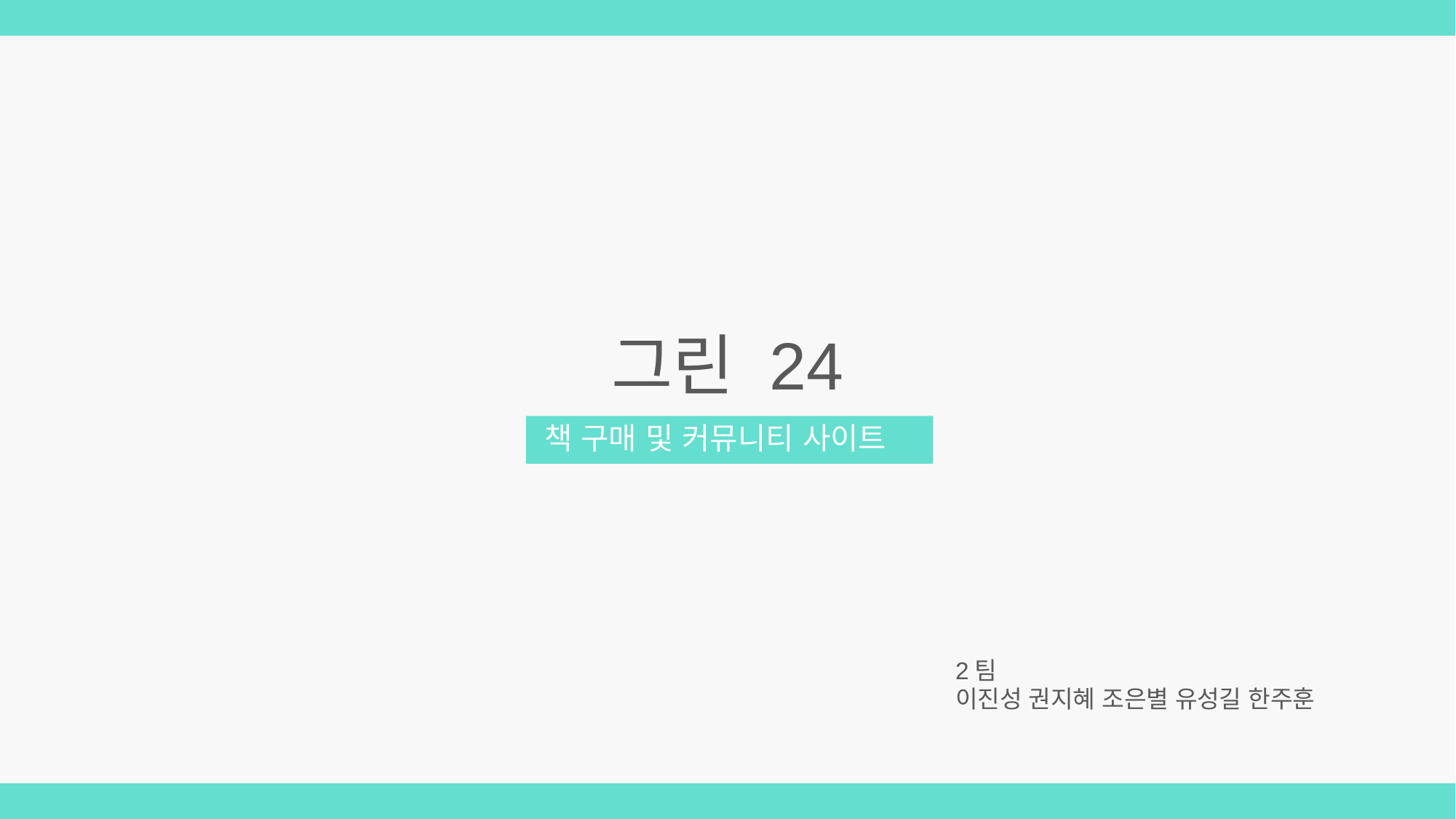

그린 24
책 구매 및 커뮤니티 사이트

2팀
이진성 권지혜 조은별 유성길 한주훈